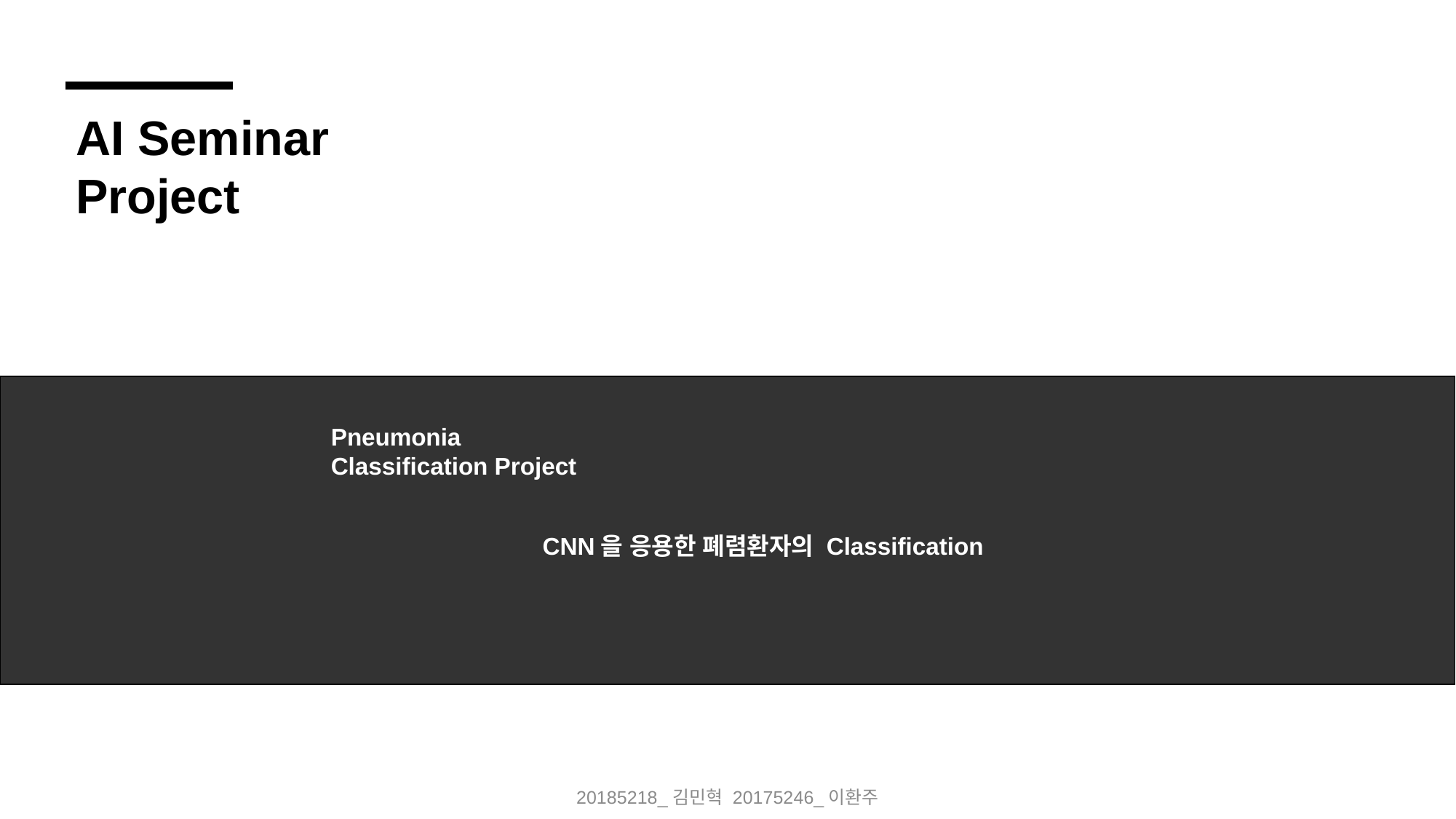

AI Seminar
Project

Pneumonia
Classification Project
CNN을 응용한 폐렴환자의 Classification
20185218_김민혁 20175246_이환주